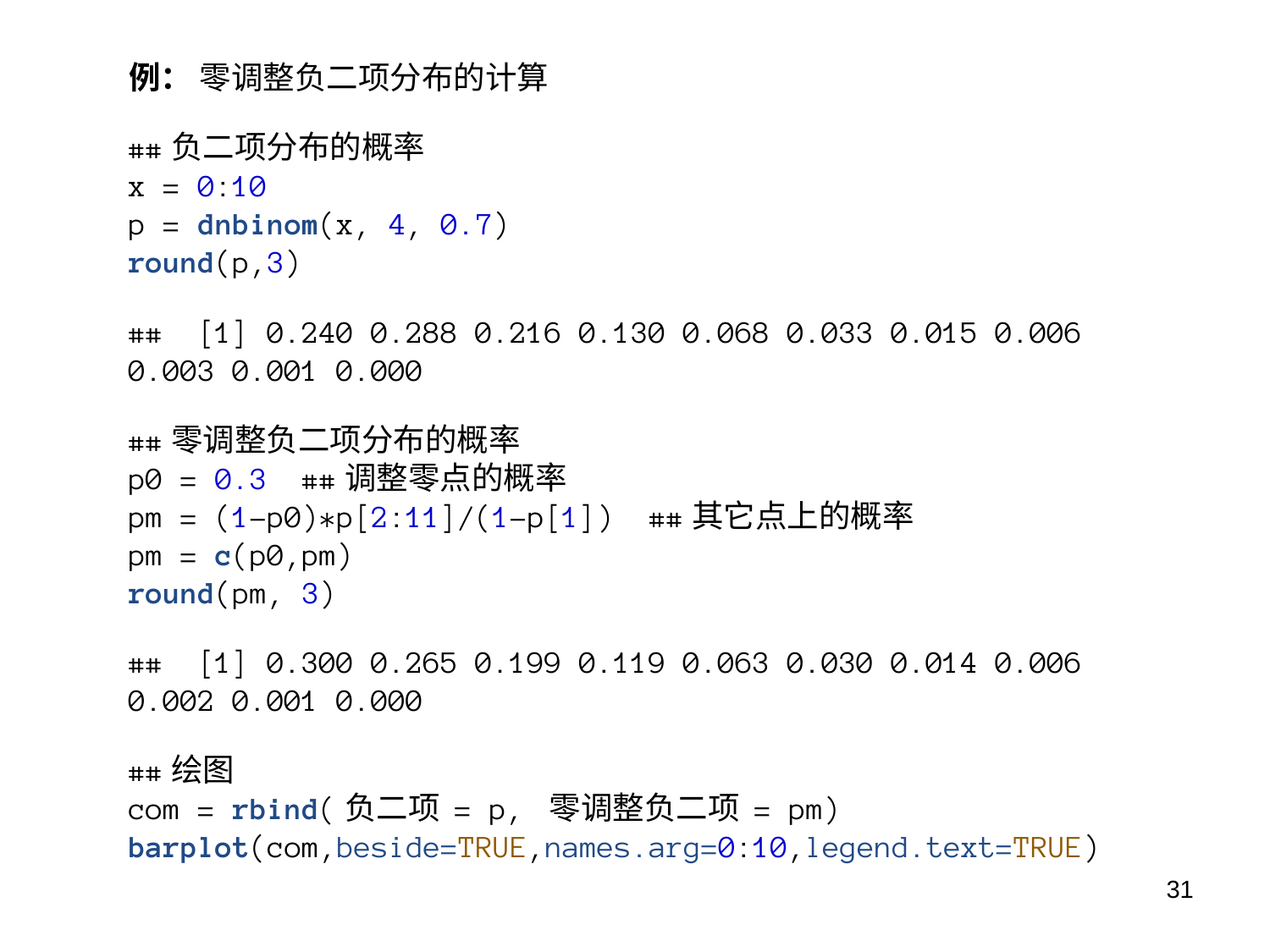

例： 零调整负二项分布的计算
##负二项分布的概率
x = 0:10
p = dnbinom(x, 4, 0.7)
round(p,3)
##  [1] 0.240 0.288 0.216 0.130 0.068 0.033 0.015 0.006 0.003 0.001 0.000
##零调整负二项分布的概率
p0 = 0.3  ##调整零点的概率
pm = (1-p0)*p[2:11]/(1-p[1])  ##其它点上的概率
pm = c(p0,pm)
round(pm, 3)
##  [1] 0.300 0.265 0.199 0.119 0.063 0.030 0.014 0.006 0.002 0.001 0.000
##绘图
com = rbind(负二项 = p, 零调整负二项 = pm)
barplot(com,beside=TRUE,names.arg=0:10,legend.text=TRUE)
31